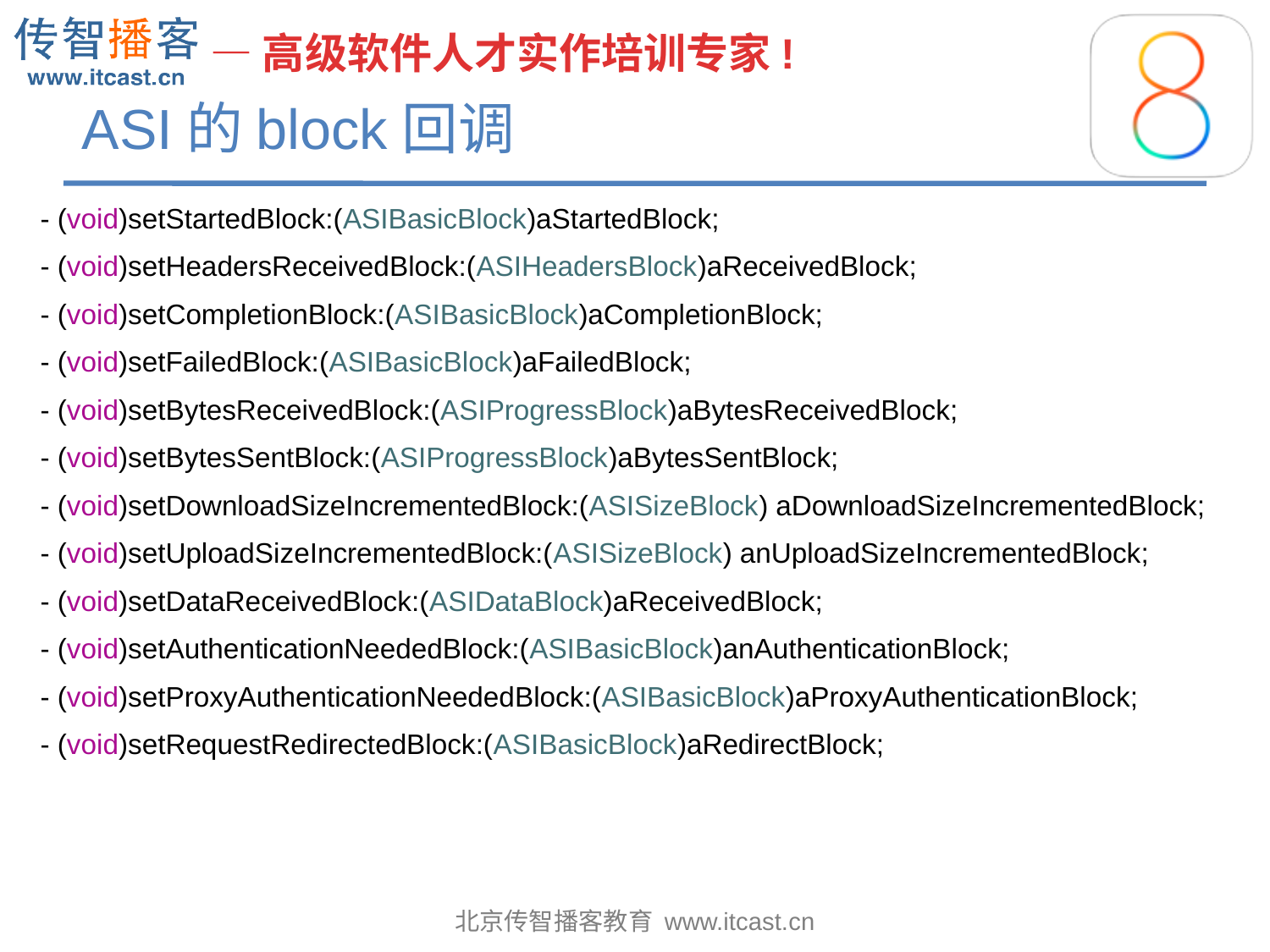

# ASI的block回调
- (void)setStartedBlock:(ASIBasicBlock)aStartedBlock;
- (void)setHeadersReceivedBlock:(ASIHeadersBlock)aReceivedBlock;
- (void)setCompletionBlock:(ASIBasicBlock)aCompletionBlock;
- (void)setFailedBlock:(ASIBasicBlock)aFailedBlock;
- (void)setBytesReceivedBlock:(ASIProgressBlock)aBytesReceivedBlock;
- (void)setBytesSentBlock:(ASIProgressBlock)aBytesSentBlock;
- (void)setDownloadSizeIncrementedBlock:(ASISizeBlock) aDownloadSizeIncrementedBlock;
- (void)setUploadSizeIncrementedBlock:(ASISizeBlock) anUploadSizeIncrementedBlock;
- (void)setDataReceivedBlock:(ASIDataBlock)aReceivedBlock;
- (void)setAuthenticationNeededBlock:(ASIBasicBlock)anAuthenticationBlock;
- (void)setProxyAuthenticationNeededBlock:(ASIBasicBlock)aProxyAuthenticationBlock;
- (void)setRequestRedirectedBlock:(ASIBasicBlock)aRedirectBlock;